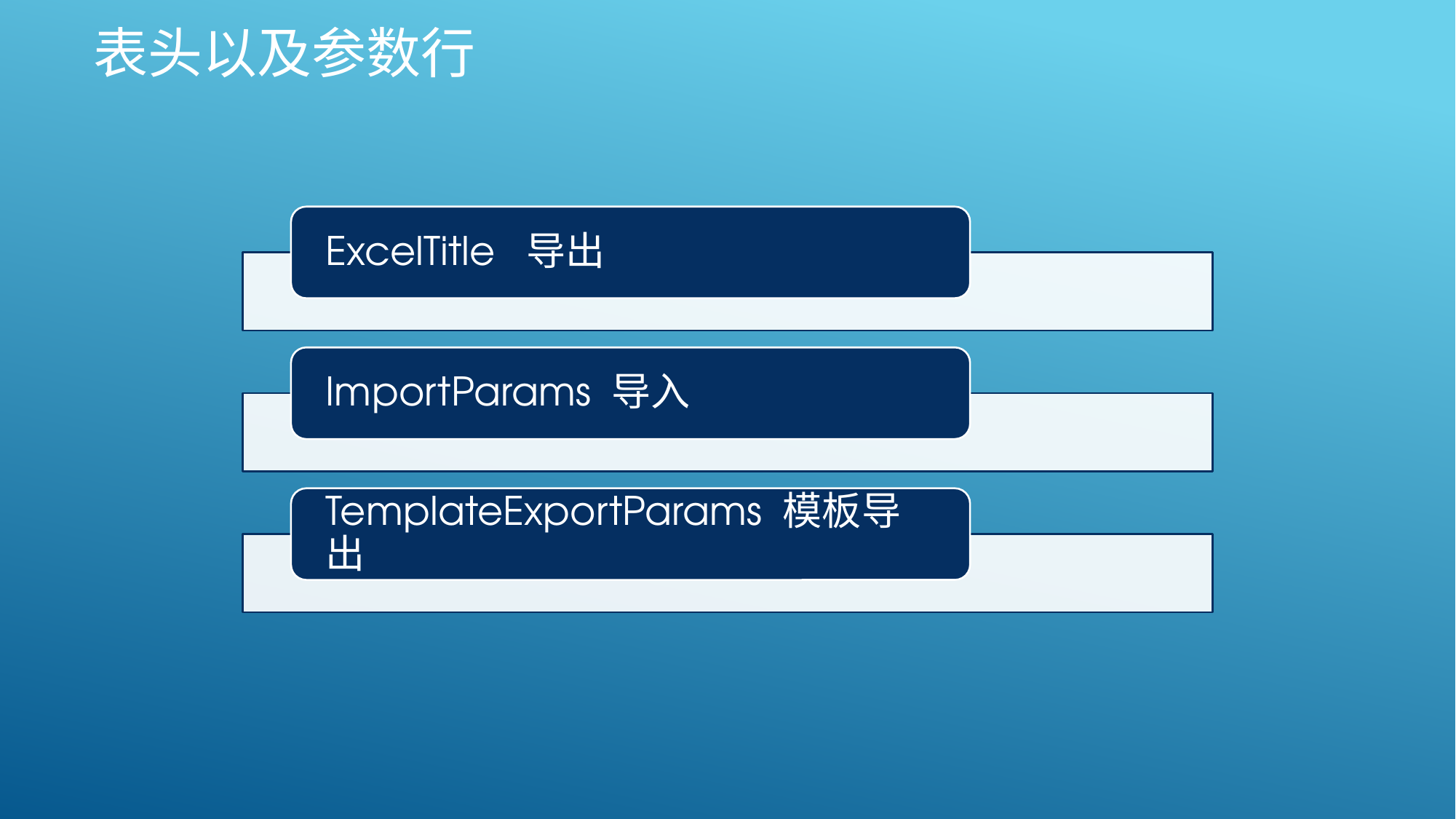

# 表头以及参数行
ExcelTitle  导出
ImportParams 导入
TemplateExportParams 模板导出